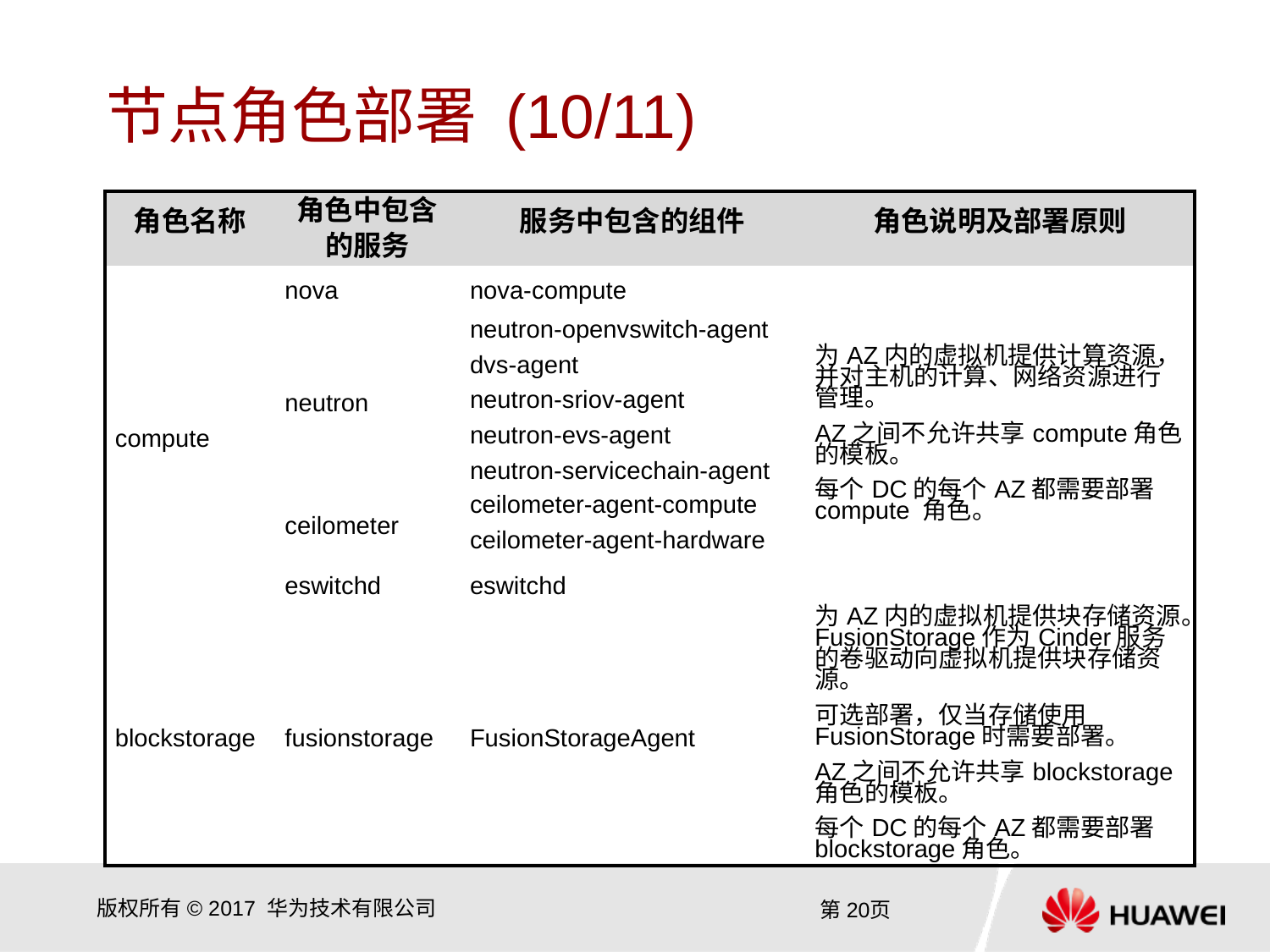

# 节点角色部署 (10/11)
| 角色名称 | 角色中包含的服务 | 服务中包含的组件 | 角色说明及部署原则 |
| --- | --- | --- | --- |
| compute | nova | nova-compute | 为AZ内的虚拟机提供计算资源，并对主机的计算、网络资源进行管理。 AZ之间不允许共享compute角色的模板。 每个DC的每个AZ都需要部署compute 角色。 |
|  | neutron | neutron-openvswitch-agent dvs-agent neutron-sriov-agent neutron-evs-agent neutron-servicechain-agent |  |
|  | ceilometer | ceilometer-agent-compute ceilometer-agent-hardware |  |
|  | eswitchd | eswitchd |  |
| blockstorage | fusionstorage | FusionStorageAgent | 为AZ内的虚拟机提供块存储资源。FusionStorage作为Cinder服务的卷驱动向虚拟机提供块存储资源。 可选部署，仅当存储使用FusionStorage时需要部署。 AZ之间不允许共享blockstorage角色的模板。 每个DC的每个AZ都需要部署blockstorage角色。 |